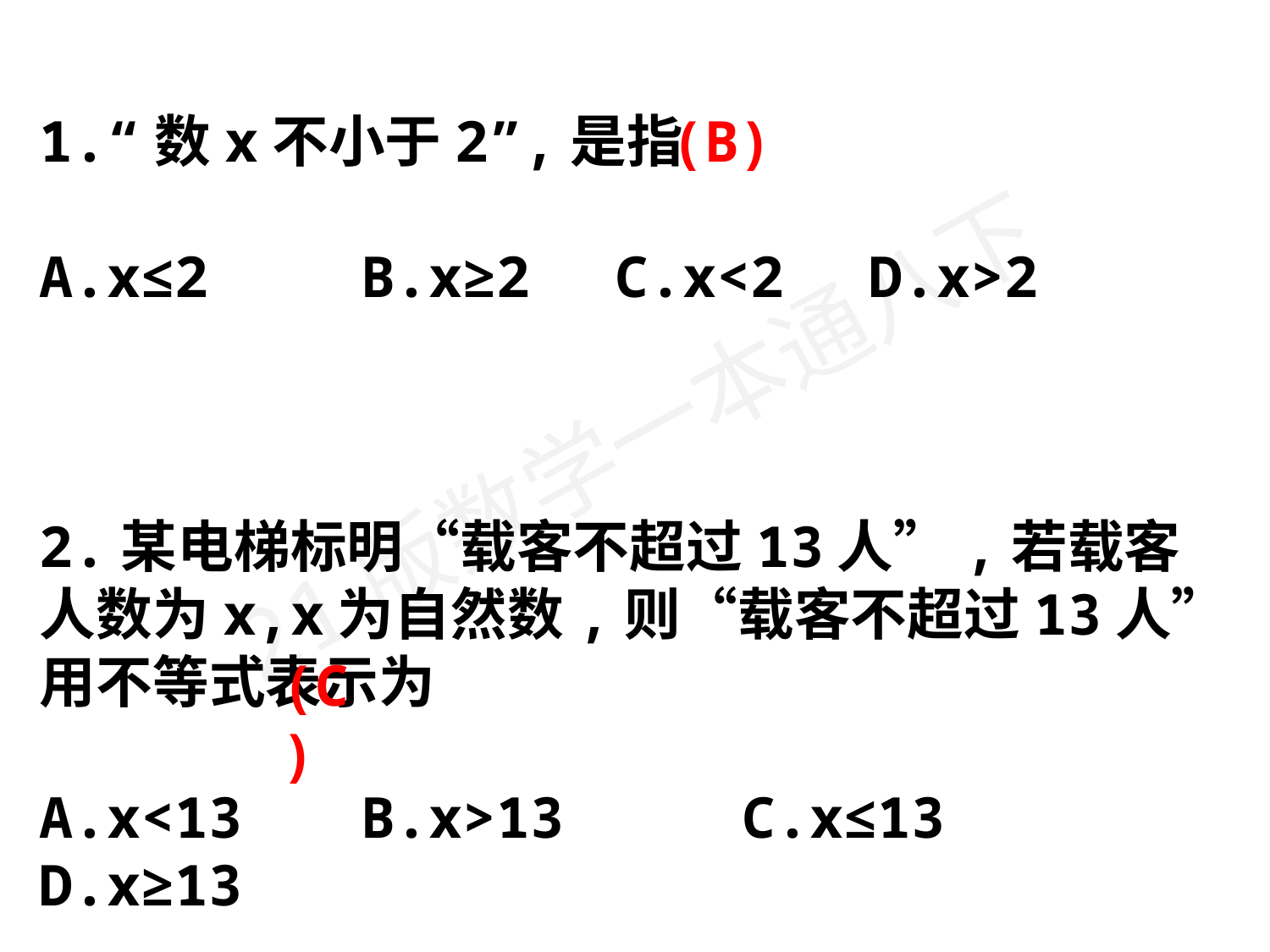

1.“数x不小于2”,是指

A.x≤2	  B.x≥2	  C.x<2	  D.x>2

2.某电梯标明“载客不超过13人”,若载客人数为x,x为自然数,则“载客不超过13人”用不等式表示为

A.x<13	  B.x>13	  C.x≤13	  D.x≥13
(B)
(C)